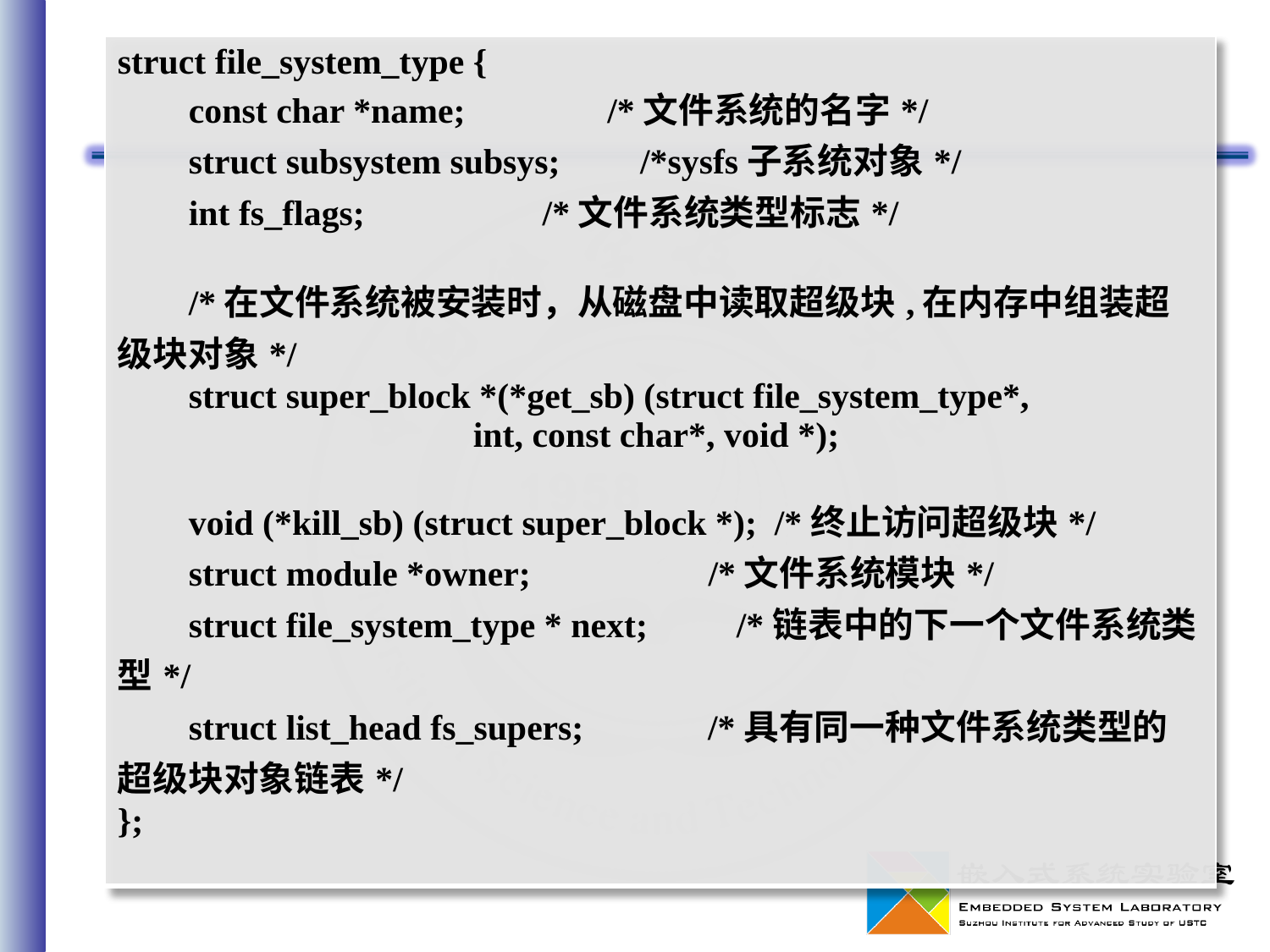

#
| struct file\_system\_type { const char \*name; /\*文件系统的名字\*/ struct subsystem subsys; /\*sysfs子系统对象\*/ int fs\_flags; /\*文件系统类型标志\*/ /\*在文件系统被安装时，从磁盘中读取超级块,在内存中组装超级块对象\*/ struct super\_block \*(\*get\_sb) (struct file\_system\_type\*, int, const char\*, void \*); void (\*kill\_sb) (struct super\_block \*); /\*终止访问超级块\*/ struct module \*owner; /\*文件系统模块\*/ struct file\_system\_type \* next; /\*链表中的下一个文件系统类型\*/ struct list\_head fs\_supers; /\*具有同一种文件系统类型的超级块对象链表\*/ }; |
| --- |